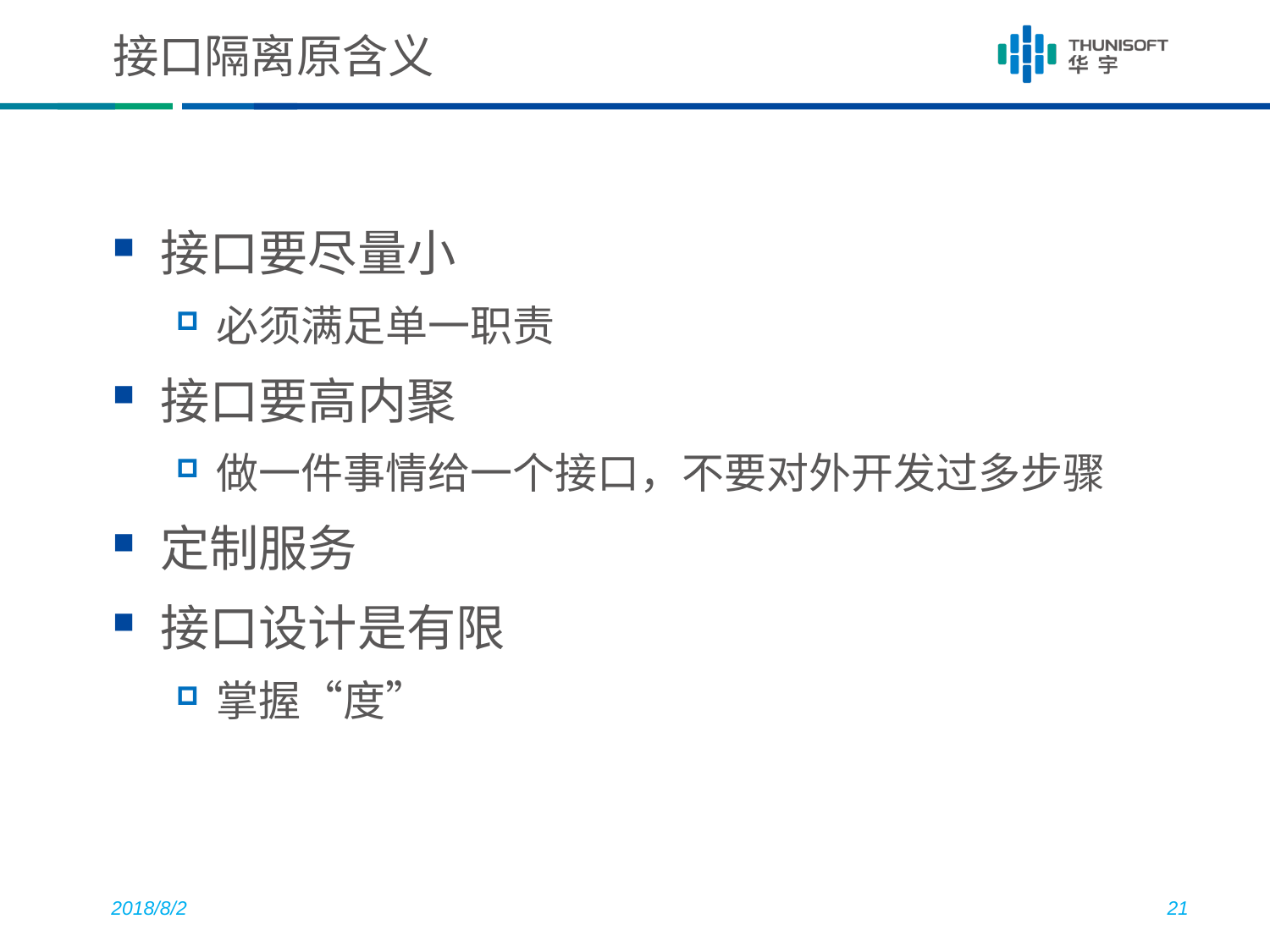

# 接口隔离原含义

接口要尽量小
必须满足单一职责
接口要高内聚
做一件事情给一个接口，不要对外开发过多步骤
定制服务
接口设计是有限
掌握“度”

2018/8/2
21